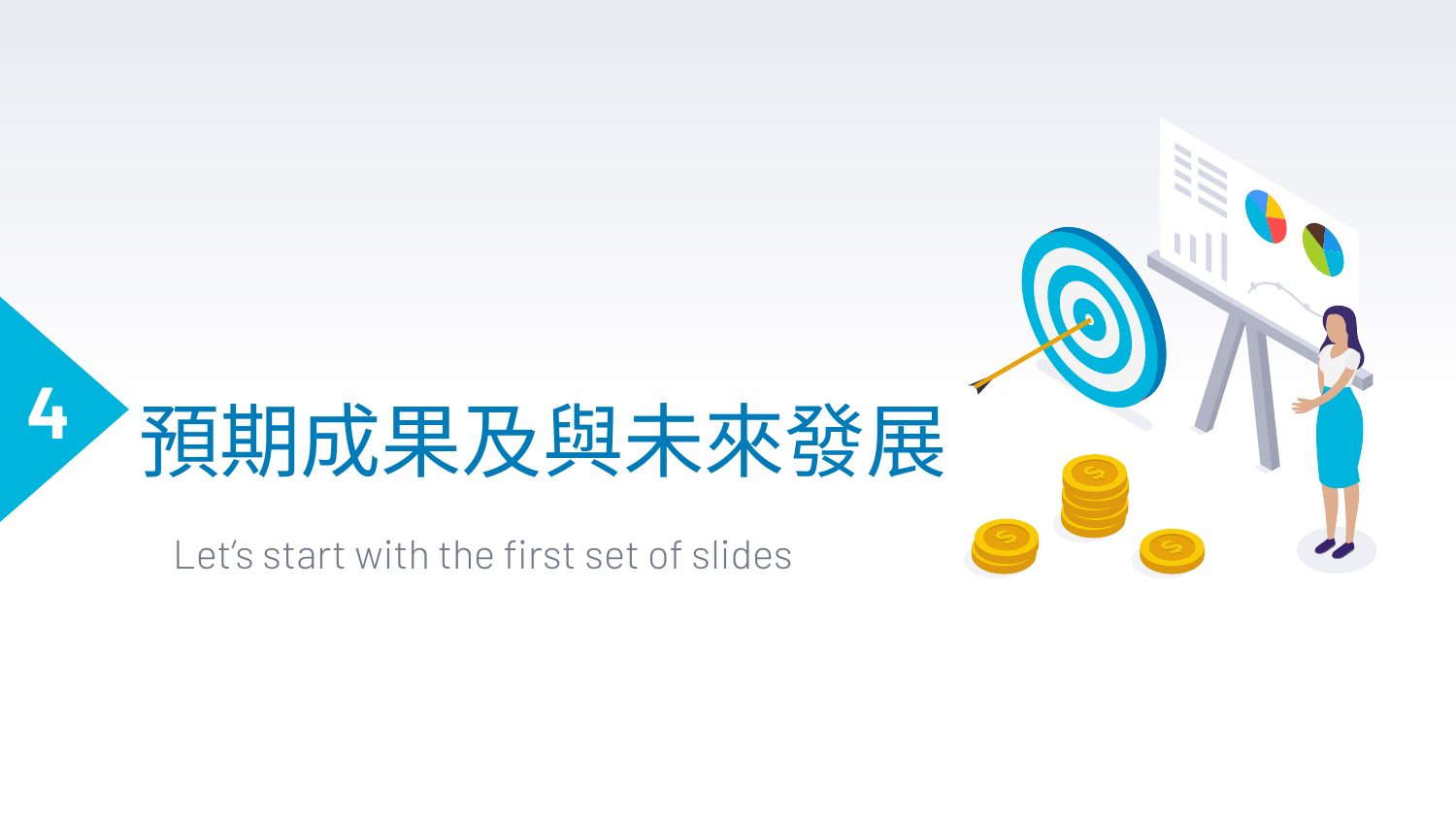

4
# 預期成果及與未來發展
Let’s start with the first set of slides